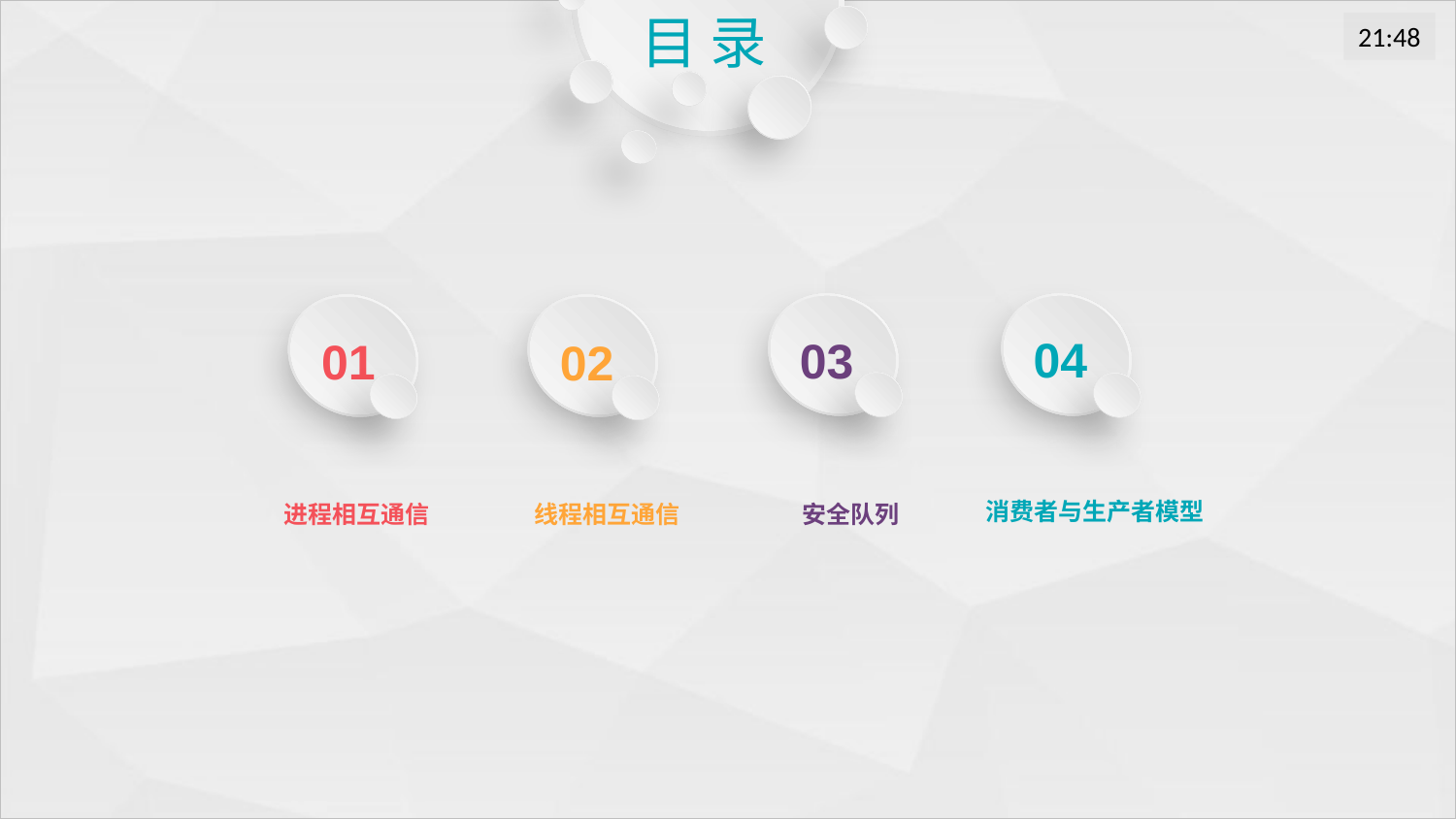

目 录

03

04

01

02

消费者与生产者模型

线程相互通信

进程相互通信

安全队列